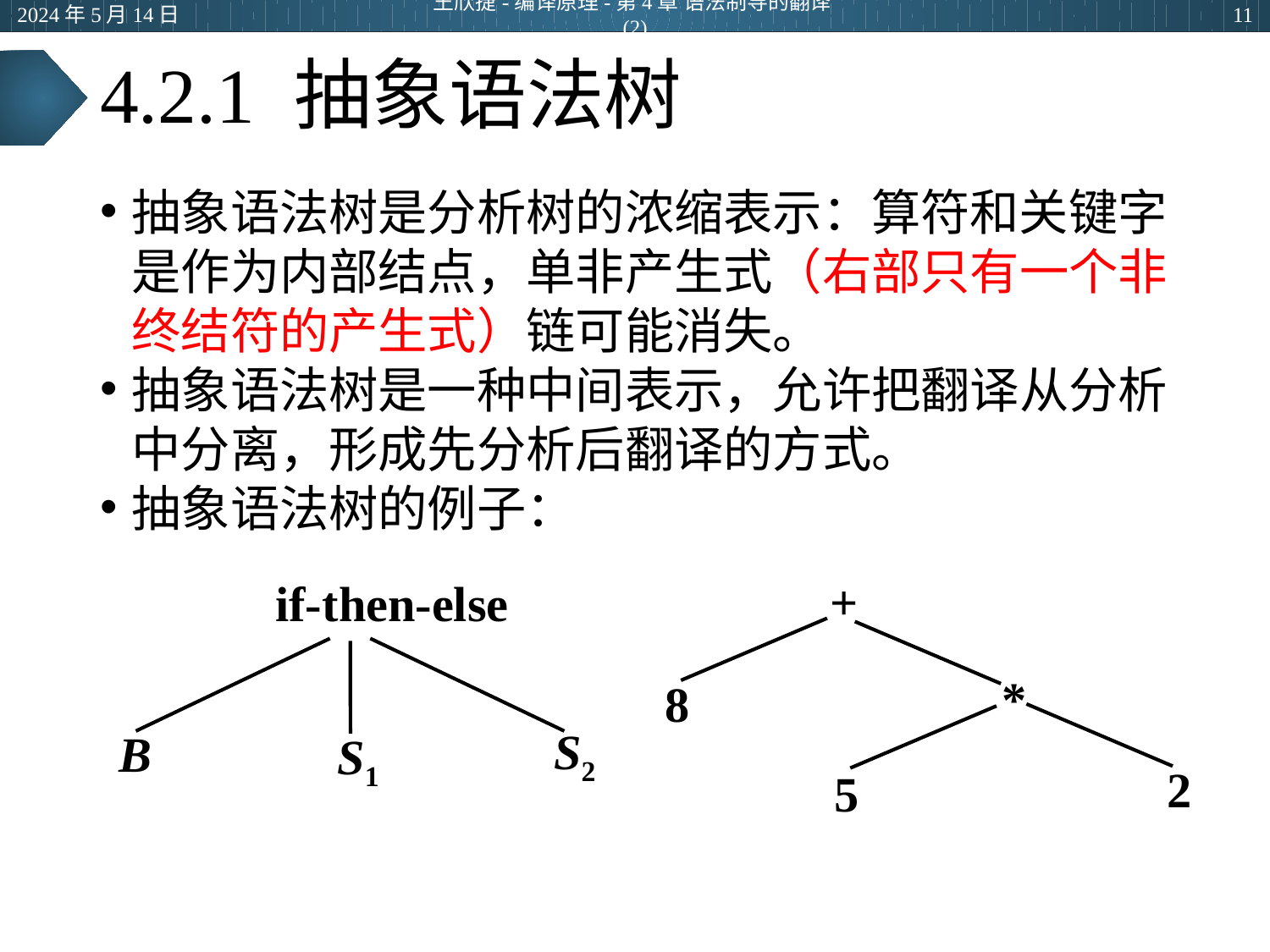

2024年5月14日
王欣捷-编译原理-第4章 语法制导的翻译(2)
11
# 4.2.1 抽象语法树
抽象语法树是分析树的浓缩表示：算符和关键字是作为内部结点，单非产生式（右部只有一个非终结符的产生式）链可能消失。
抽象语法树是一种中间表示，允许把翻译从分析中分离，形成先分析后翻译的方式。
抽象语法树的例子：
+

*
8

2
5
if-then-else

S2
B
S1